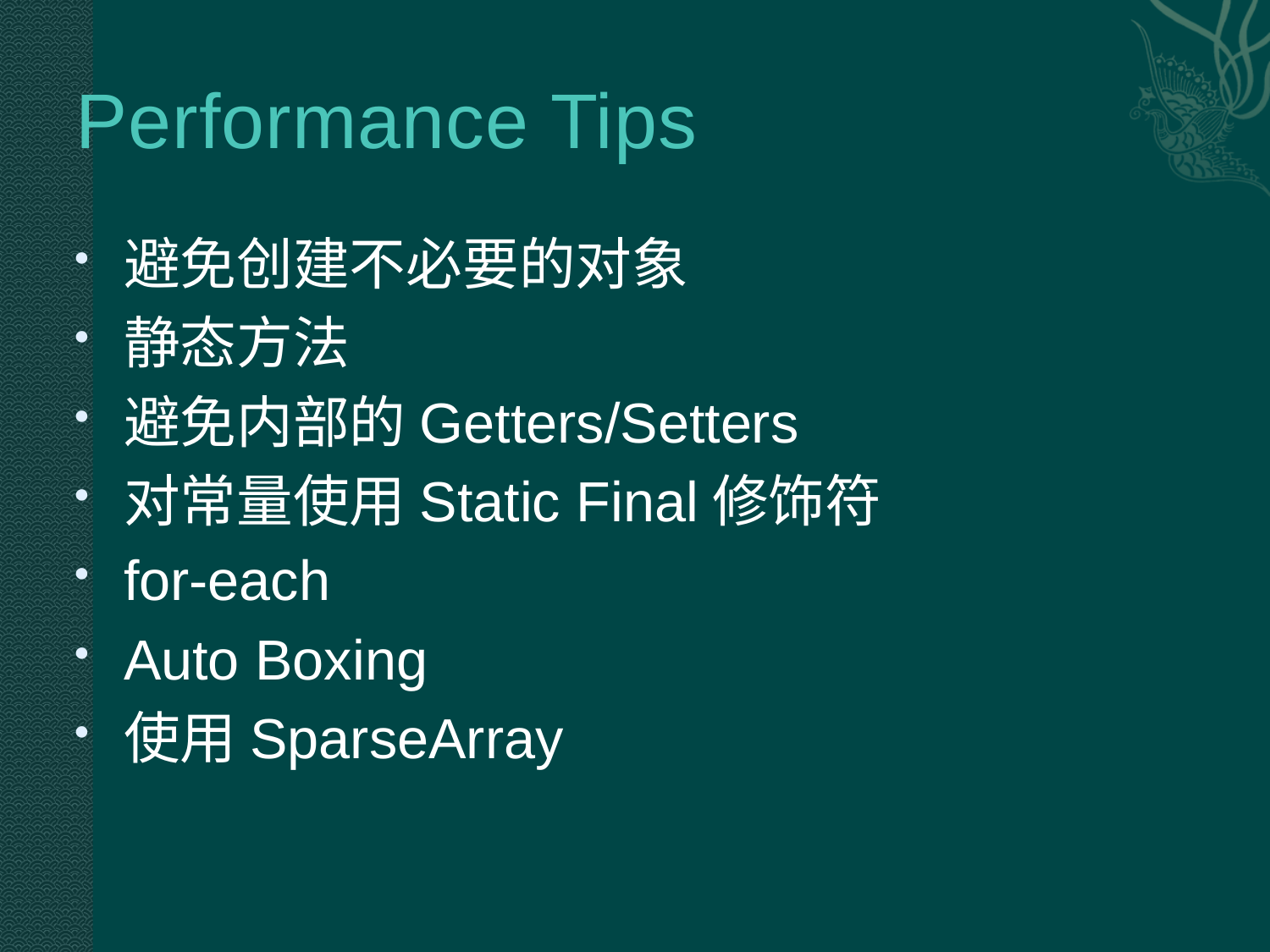

# Performance Tips
避免创建不必要的对象
静态方法
避免内部的Getters/Setters
对常量使用Static Final修饰符
for-each
Auto Boxing
使用SparseArray